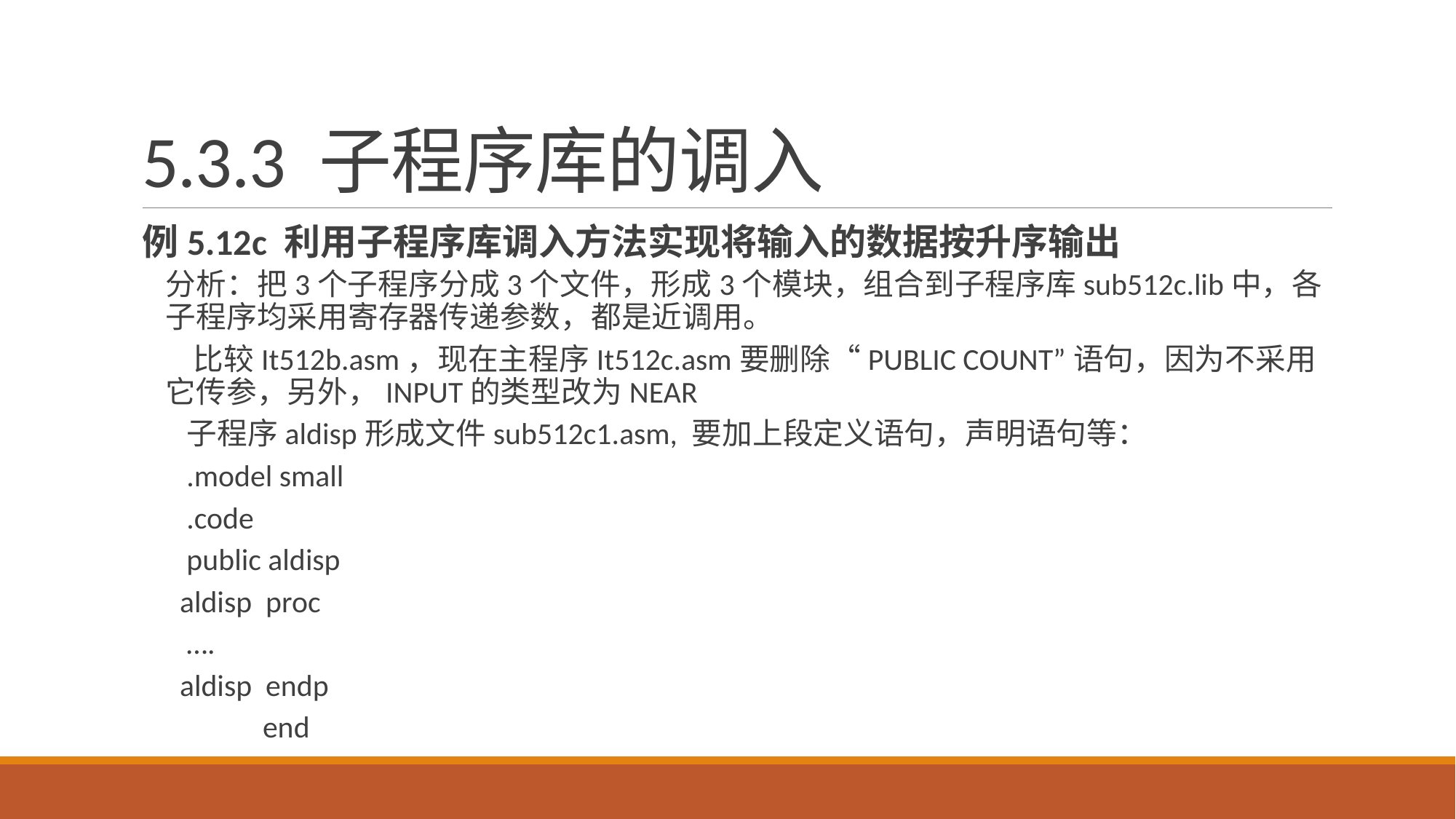

# 5.3.3 子程序库的调入
例5.12c 利用子程序库调入方法实现将输入的数据按升序输出
分析：把3个子程序分成3个文件，形成3个模块，组合到子程序库sub512c.lib中，各子程序均采用寄存器传递参数，都是近调用。
   比较It512b.asm，现在主程序It512c.asm要删除“PUBLIC COUNT”语句，因为不采用它传参，另外，INPUT的类型改为NEAR
  子程序aldisp形成文件sub512c1.asm, 要加上段定义语句，声明语句等：
   .model small
   .code
   public aldisp
  aldisp  proc
   ….
  aldisp  endp
              end